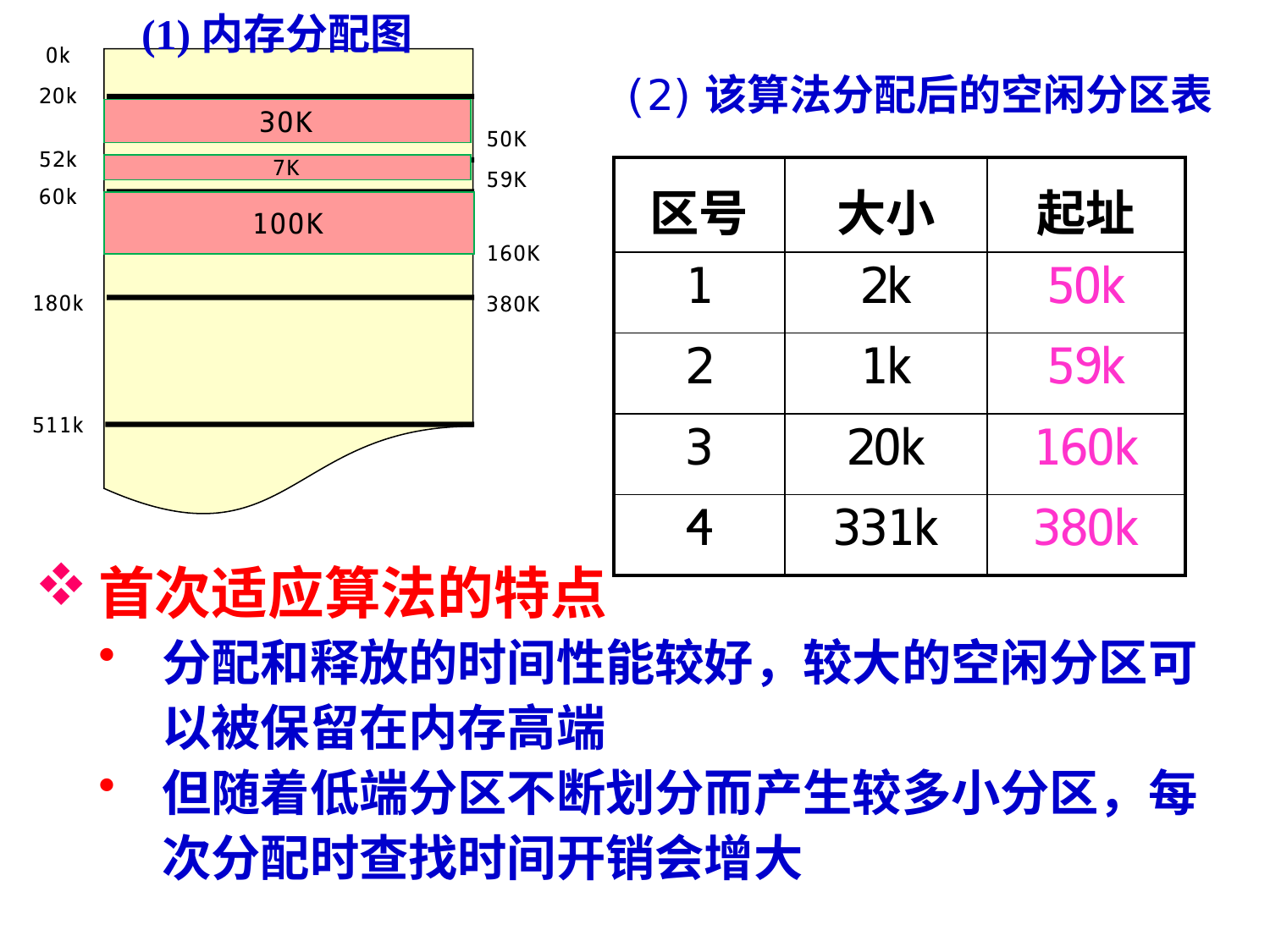

(1)内存分配图
0k
20k

52k
60k

180k

511k

(2)该算法分配后的空闲分区表

30K
50K
59K

160K

380K
7K
| 区号 | 大小 | 起址 |
| --- | --- | --- |
| 1 | 2k | 50k |
| 2 | 1k | 59k |
| 3 | 20k | 160k |
| 4 | 331k | 380k |

100K

首次适应算法的特点
分配和释放的时间性能较好，较大的空闲分区可以被保留在内存高端
但随着低端分区不断划分而产生较多小分区，每次分配时查找时间开销会增大